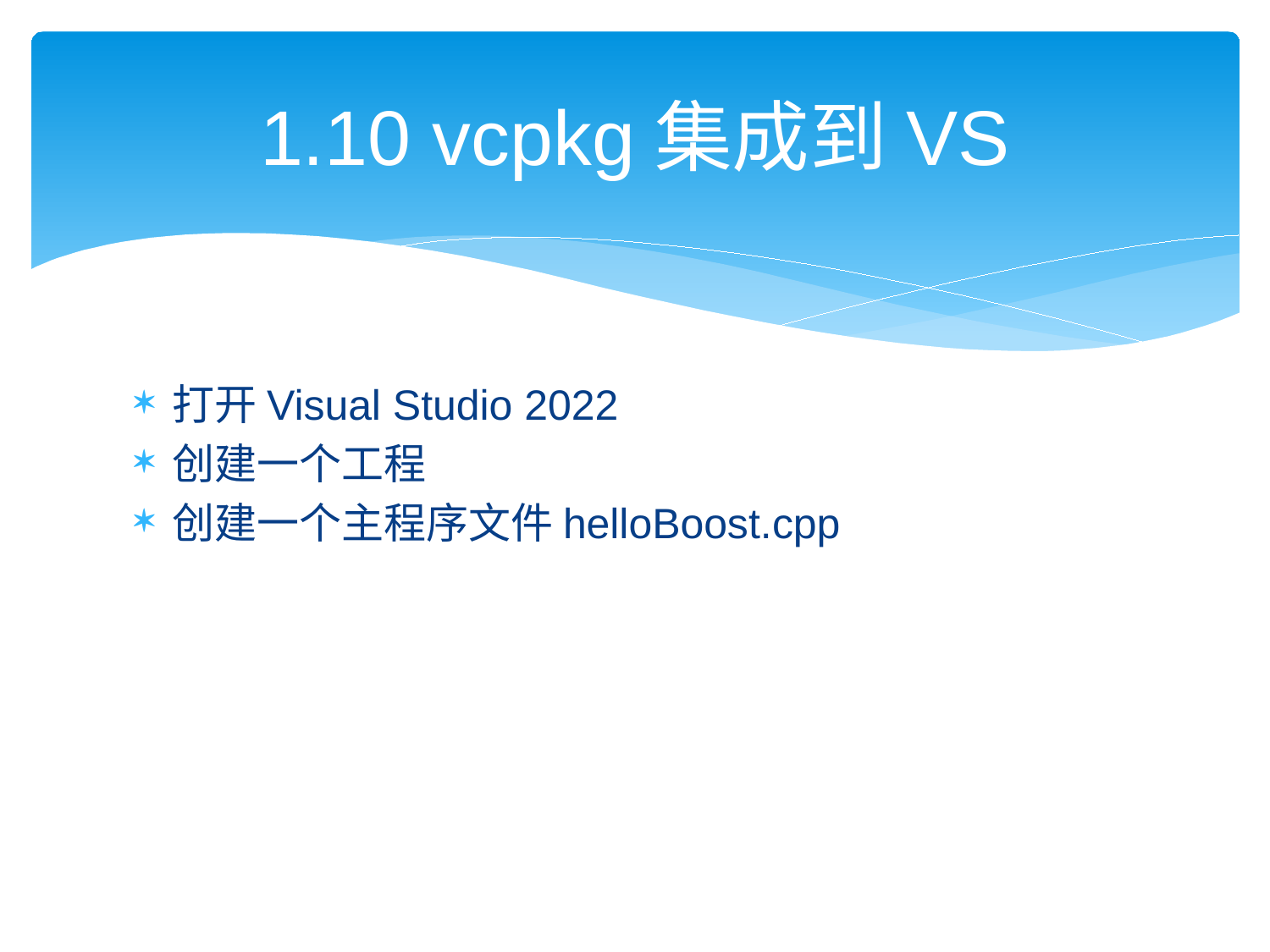

# 1.10 vcpkg集成到VS
打开Visual Studio 2022
创建一个工程
创建一个主程序文件helloBoost.cpp